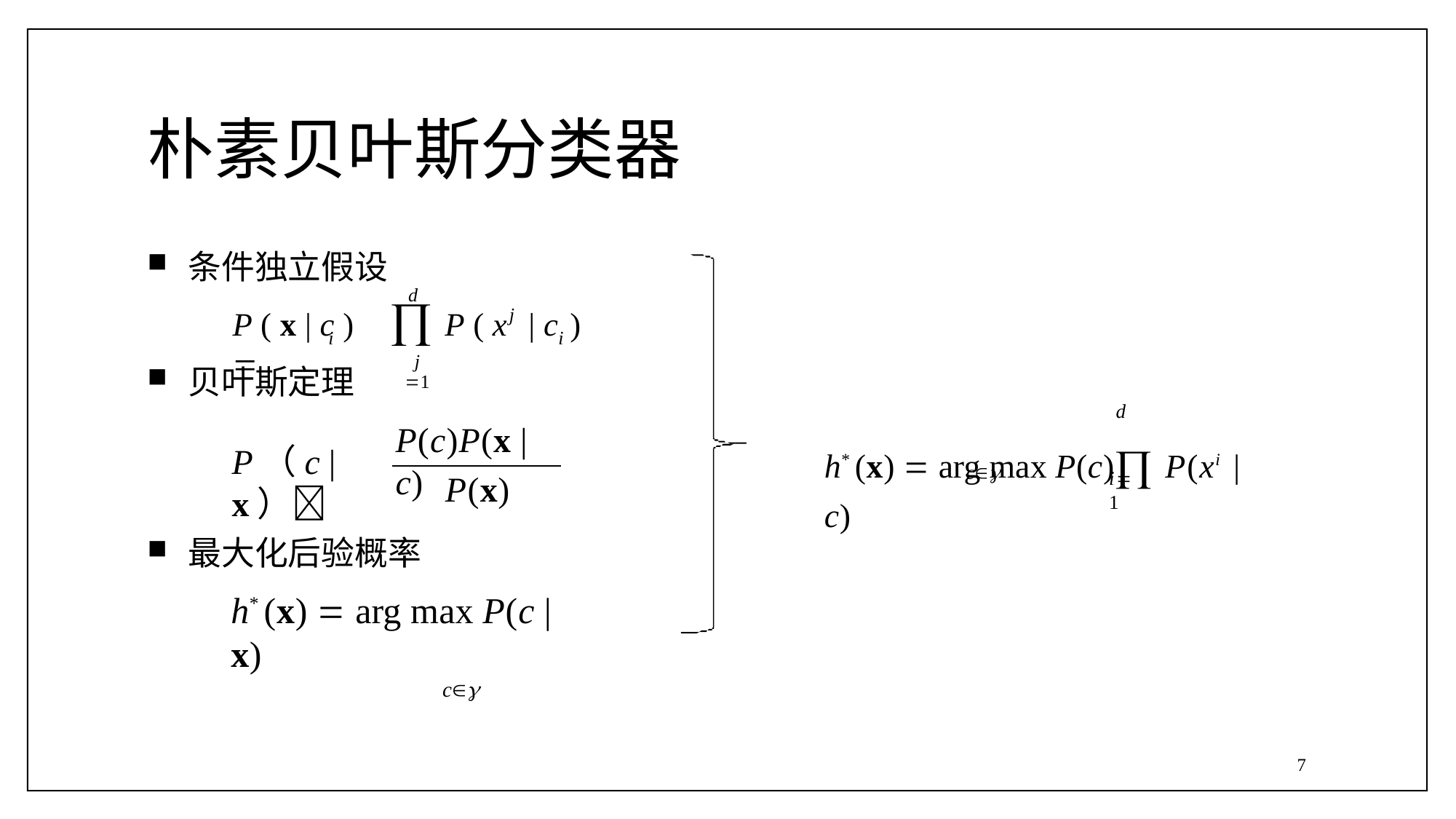

# 朴素贝叶斯分类器
条件独立假设

d
∏
j =1
j
P ( x | c ) =
P ( x	| c )
i
i
贝叶斯定理
d
h* (x) = arg max P(c)∏ P(xi | c)
P(c)P(x | c)
P（c | x）=
c∈γ
i=1
P(x)

最大化后验概率
h* (x) = arg max P(c | x)
c∈γ
7